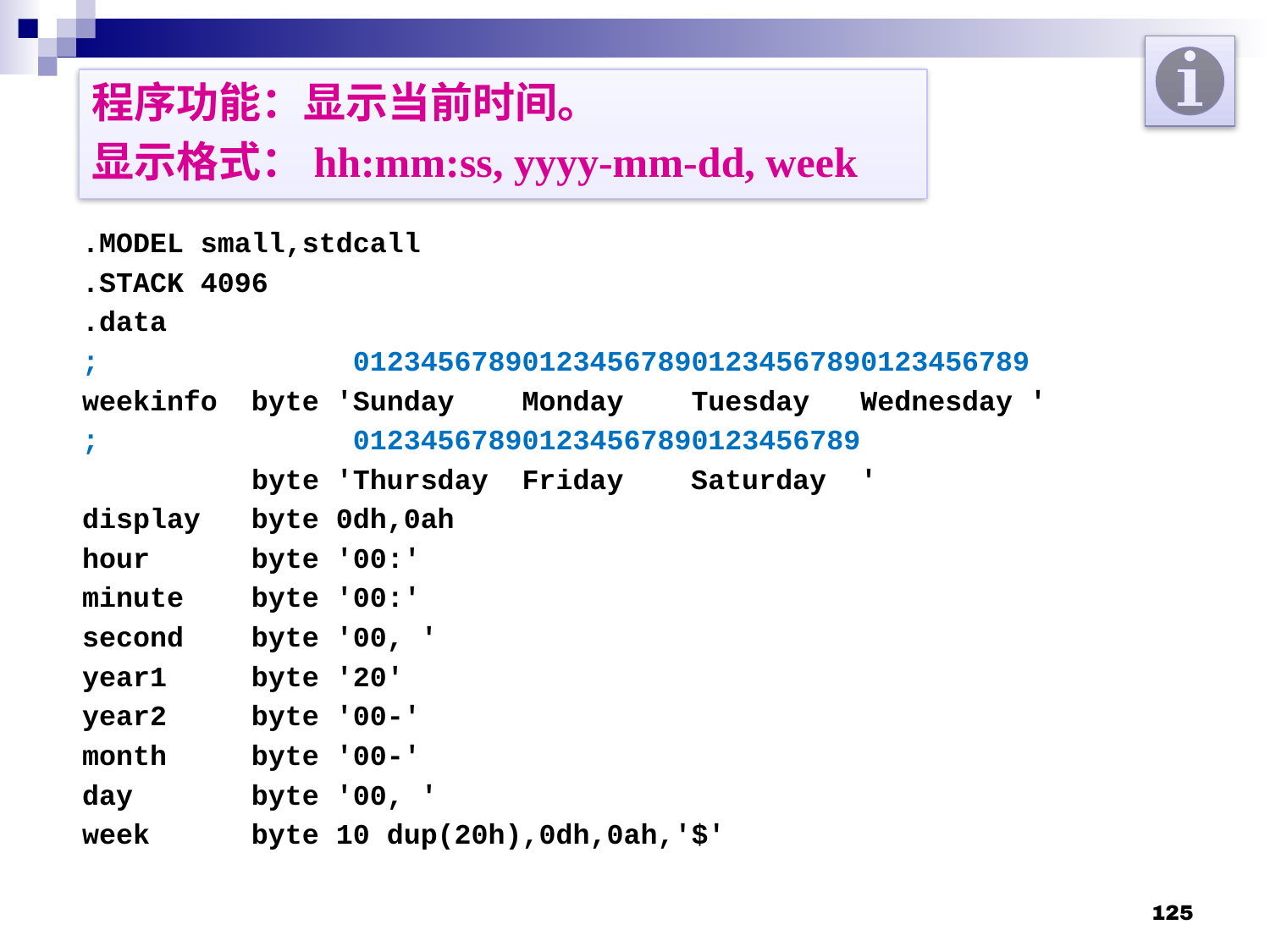

程序功能：显示当前时间。
显示格式：hh:mm:ss, yyyy-mm-dd, week
.MODEL small,stdcall
.STACK 4096
.data
;               0123456789012345678901234567890123456789
weekinfo  byte 'Sunday    Monday    Tuesday   Wednesday '
;               012345678901234567890123456789
          byte 'Thursday  Friday    Saturday  '
display   byte 0dh,0ah
hour      byte '00:'
minute    byte '00:'
second    byte '00, '
year1     byte '20'
year2     byte '00-'
month     byte '00-'
day       byte '00, '
week      byte 10 dup(20h),0dh,0ah,'$'
125